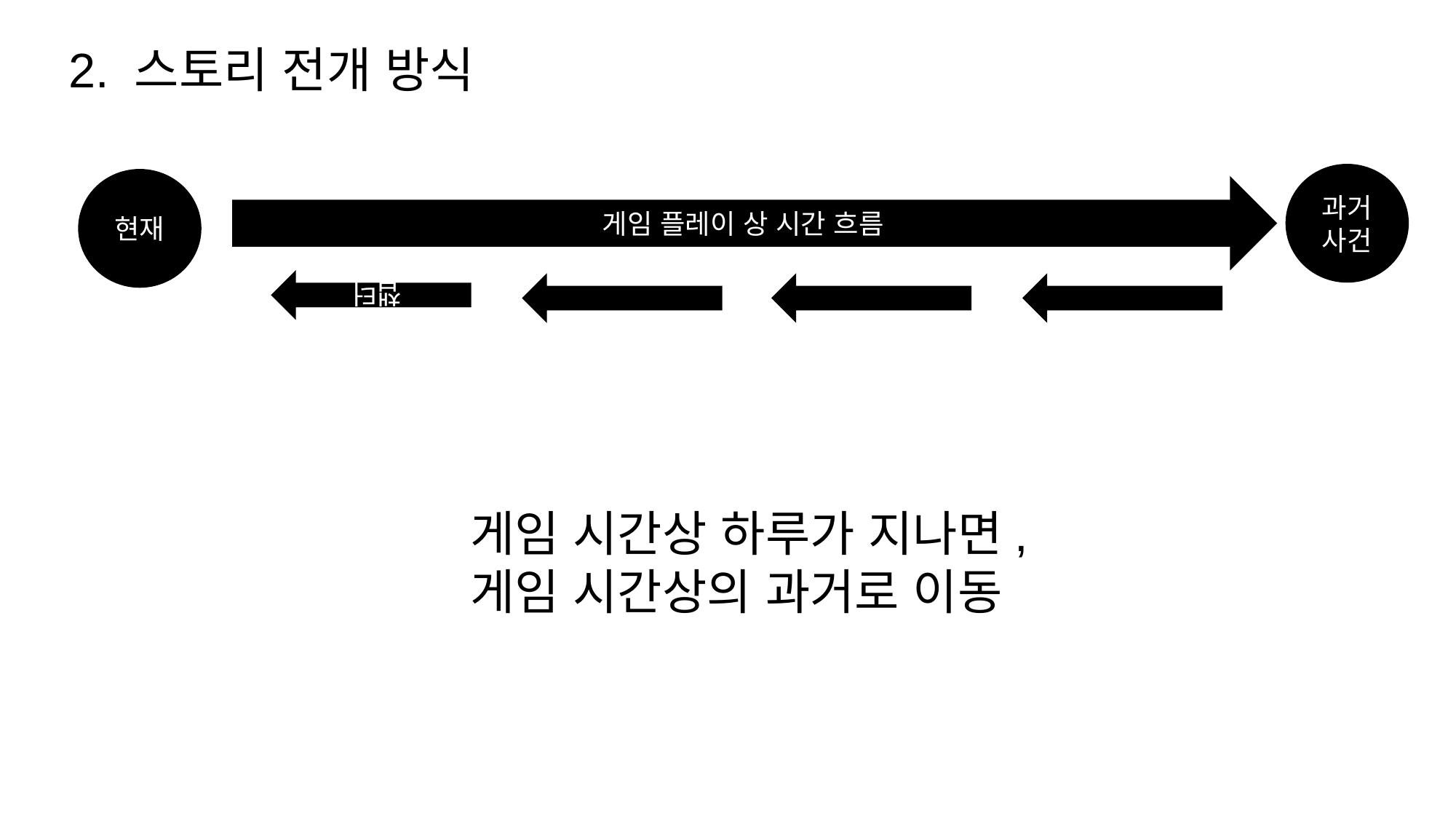

2. 스토리 전개 방식

과거사건
현재
게임 플레이 상 시간 흐름
챕터

게임 시간상 하루가 지나면,
게임 시간상의 과거로 이동